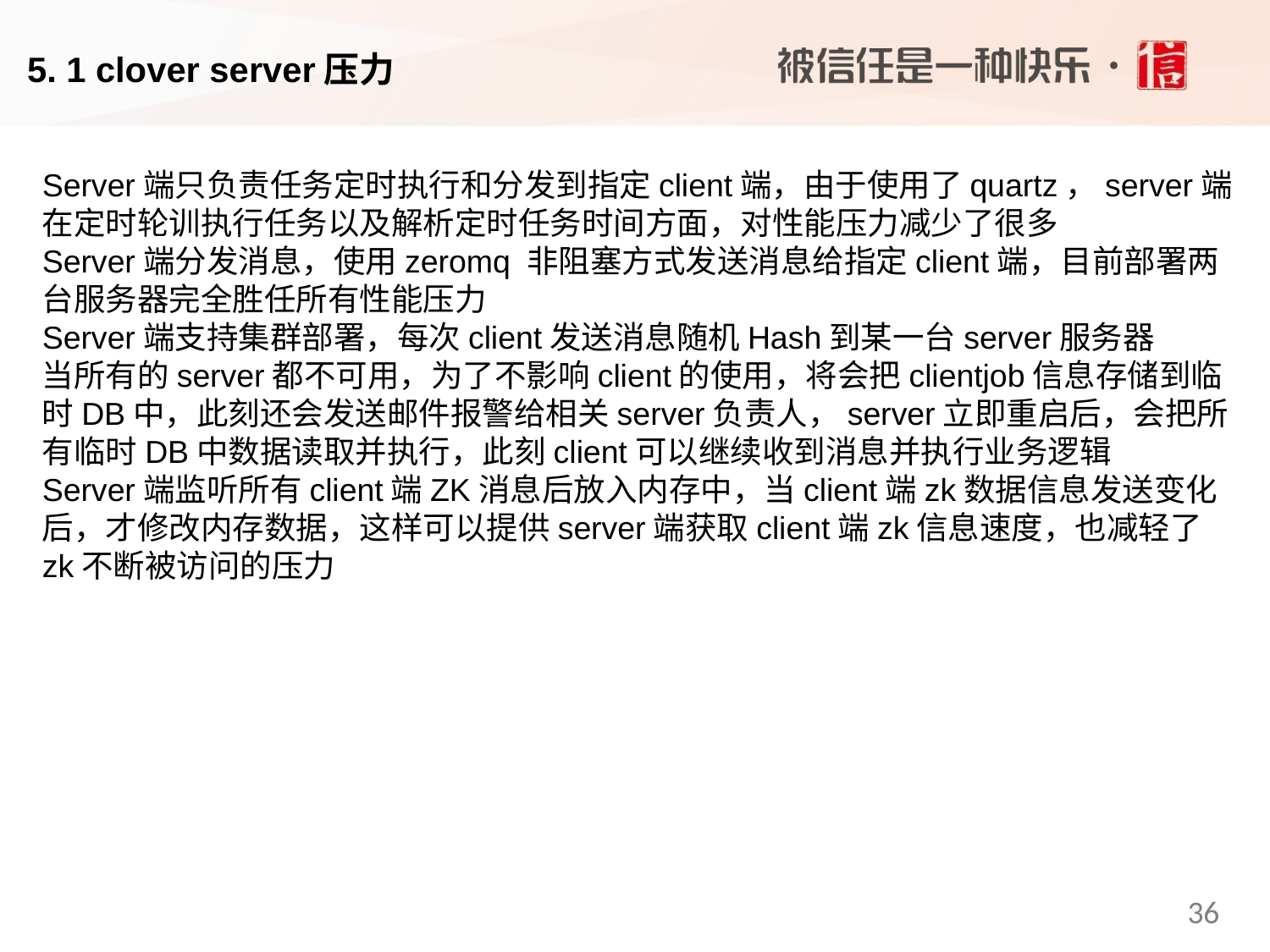

5. 1 clover server压力
Server端只负责任务定时执行和分发到指定client端，由于使用了quartz，server端在定时轮训执行任务以及解析定时任务时间方面，对性能压力减少了很多
Server端分发消息，使用zeromq 非阻塞方式发送消息给指定client端，目前部署两台服务器完全胜任所有性能压力
Server端支持集群部署，每次client发送消息随机Hash到某一台server服务器
当所有的server都不可用，为了不影响client的使用，将会把clientjob信息存储到临时DB中，此刻还会发送邮件报警给相关server负责人，server立即重启后，会把所有临时DB中数据读取并执行，此刻client可以继续收到消息并执行业务逻辑
Server端监听所有client端ZK消息后放入内存中，当client端zk数据信息发送变化后，才修改内存数据，这样可以提供server端获取client端zk信息速度，也减轻了zk不断被访问的压力